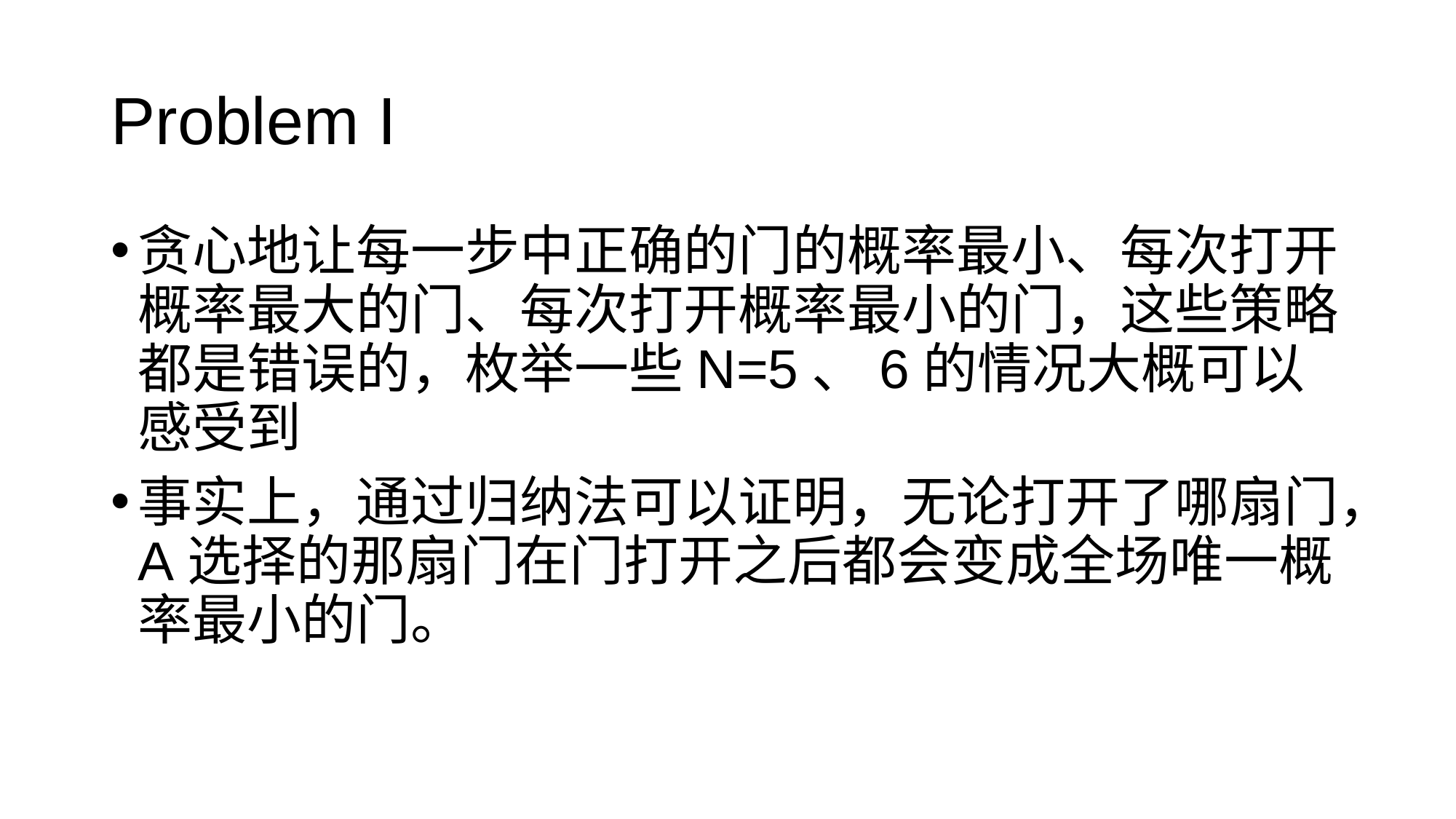

# Problem I
贪心地让每一步中正确的门的概率最小、每次打开概率最大的门、每次打开概率最小的门，这些策略都是错误的，枚举一些N=5、6的情况大概可以感受到
事实上，通过归纳法可以证明，无论打开了哪扇门，A选择的那扇门在门打开之后都会变成全场唯一概率最小的门。